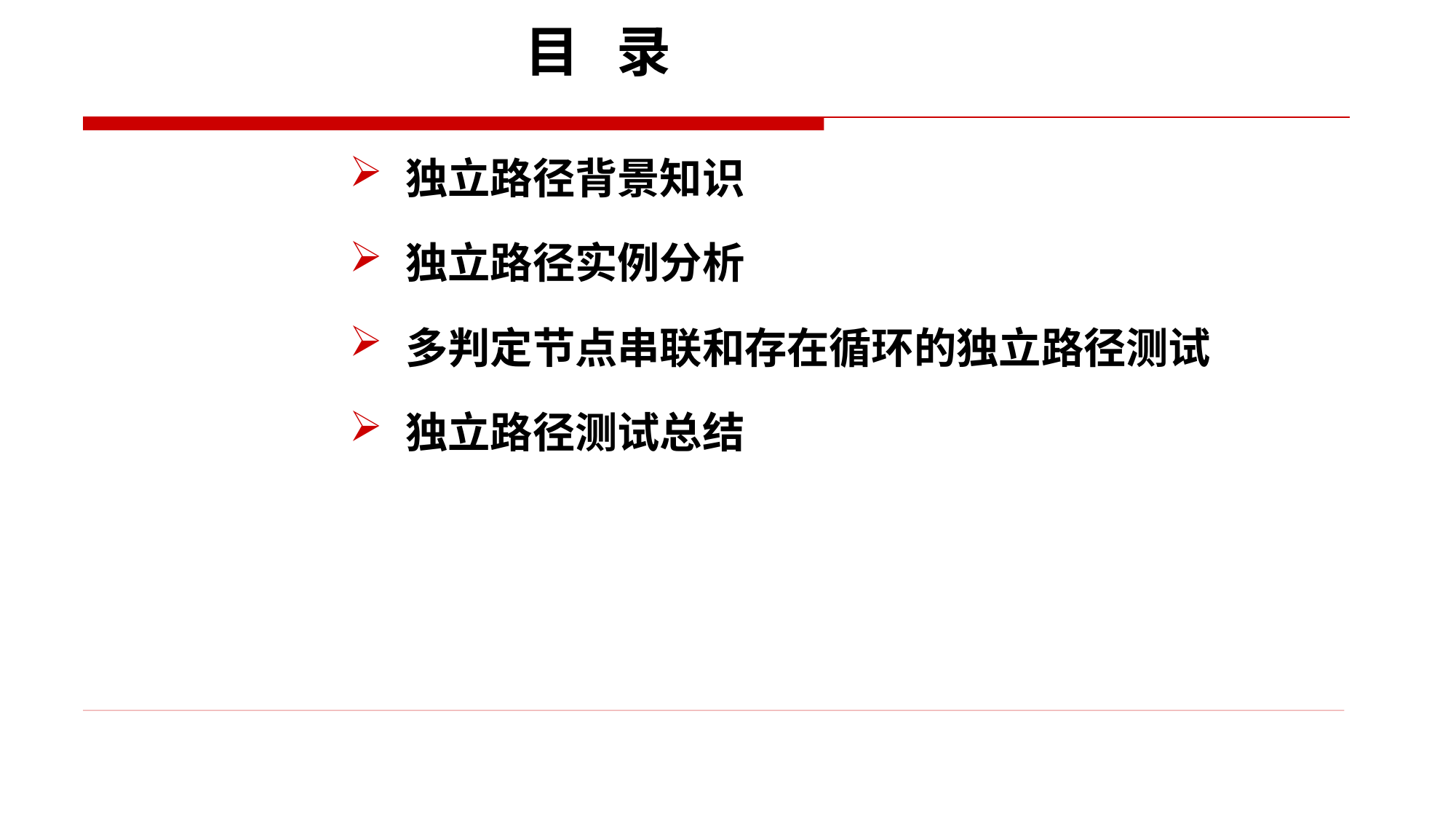

目   录
独立路径背景知识
独立路径实例分析
多判定节点串联和存在循环的独立路径测试
独立路径测试总结